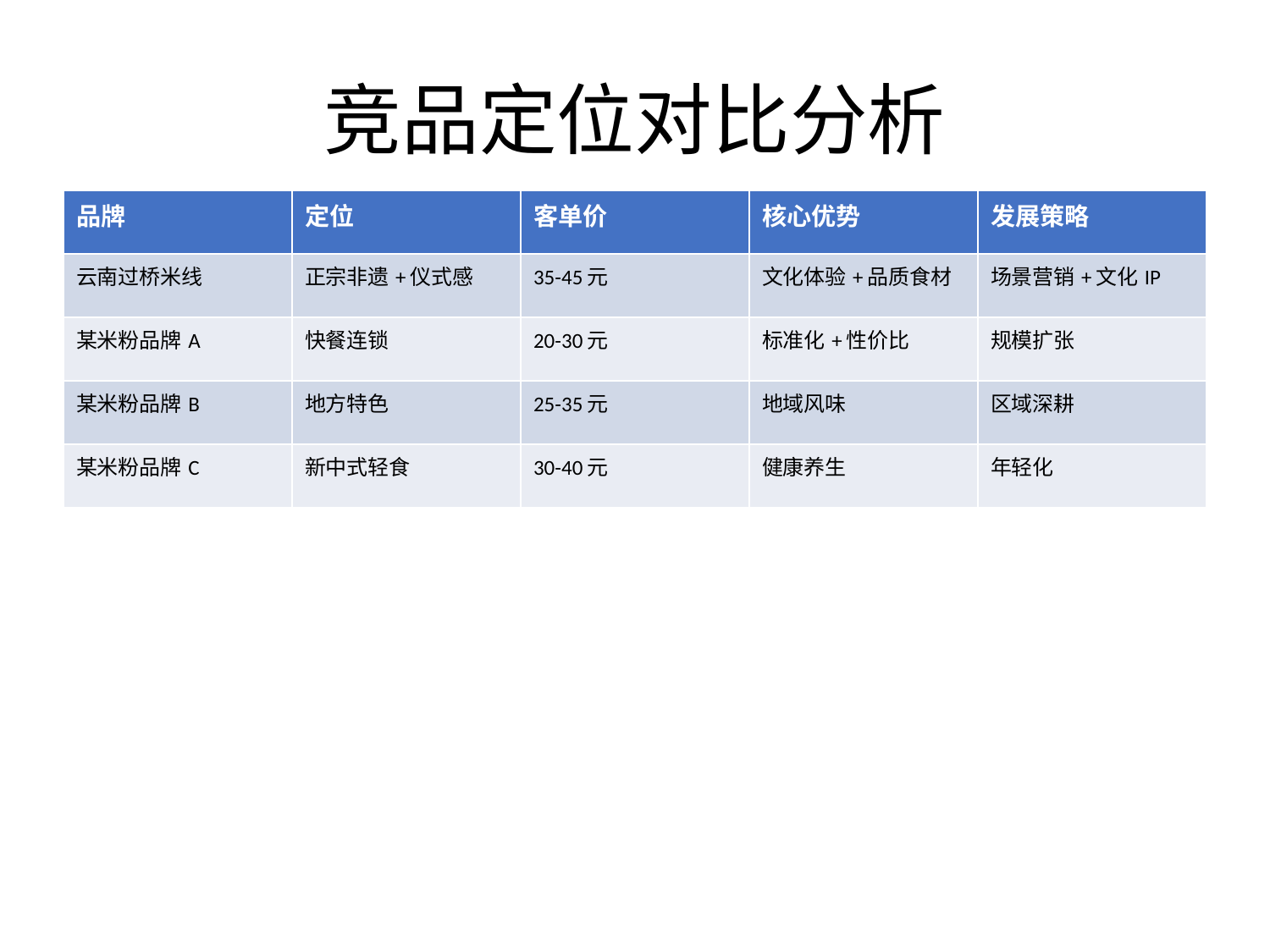

# 竞品定位对比分析
| 品牌 | 定位 | 客单价 | 核心优势 | 发展策略 |
| --- | --- | --- | --- | --- |
| 云南过桥米线 | 正宗非遗+仪式感 | 35-45元 | 文化体验+品质食材 | 场景营销+文化IP |
| 某米粉品牌A | 快餐连锁 | 20-30元 | 标准化+性价比 | 规模扩张 |
| 某米粉品牌B | 地方特色 | 25-35元 | 地域风味 | 区域深耕 |
| 某米粉品牌C | 新中式轻食 | 30-40元 | 健康养生 | 年轻化 |